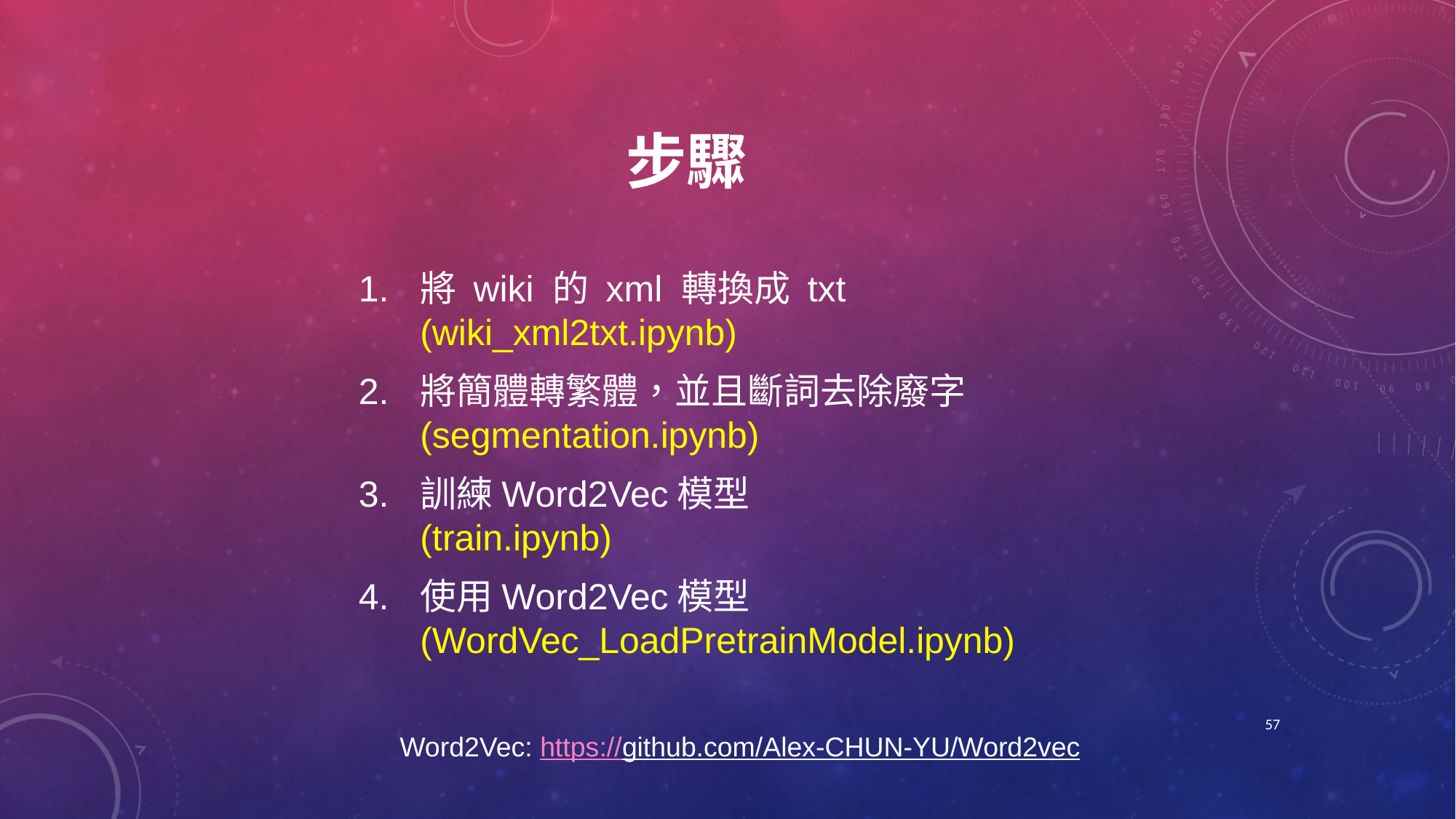

# 步驟
將 wiki 的 xml 轉換成 txt      (wiki_xml2txt.ipynb)
將簡體轉繁體，並且斷詞去除廢字 (segmentation.ipynb)
訓練Word2Vec模型                                (train.ipynb)
使用Word2Vec模型                         (WordVec_LoadPretrainModel.ipynb)
57
Word2Vec: https://github.com/Alex-CHUN-YU/Word2vec